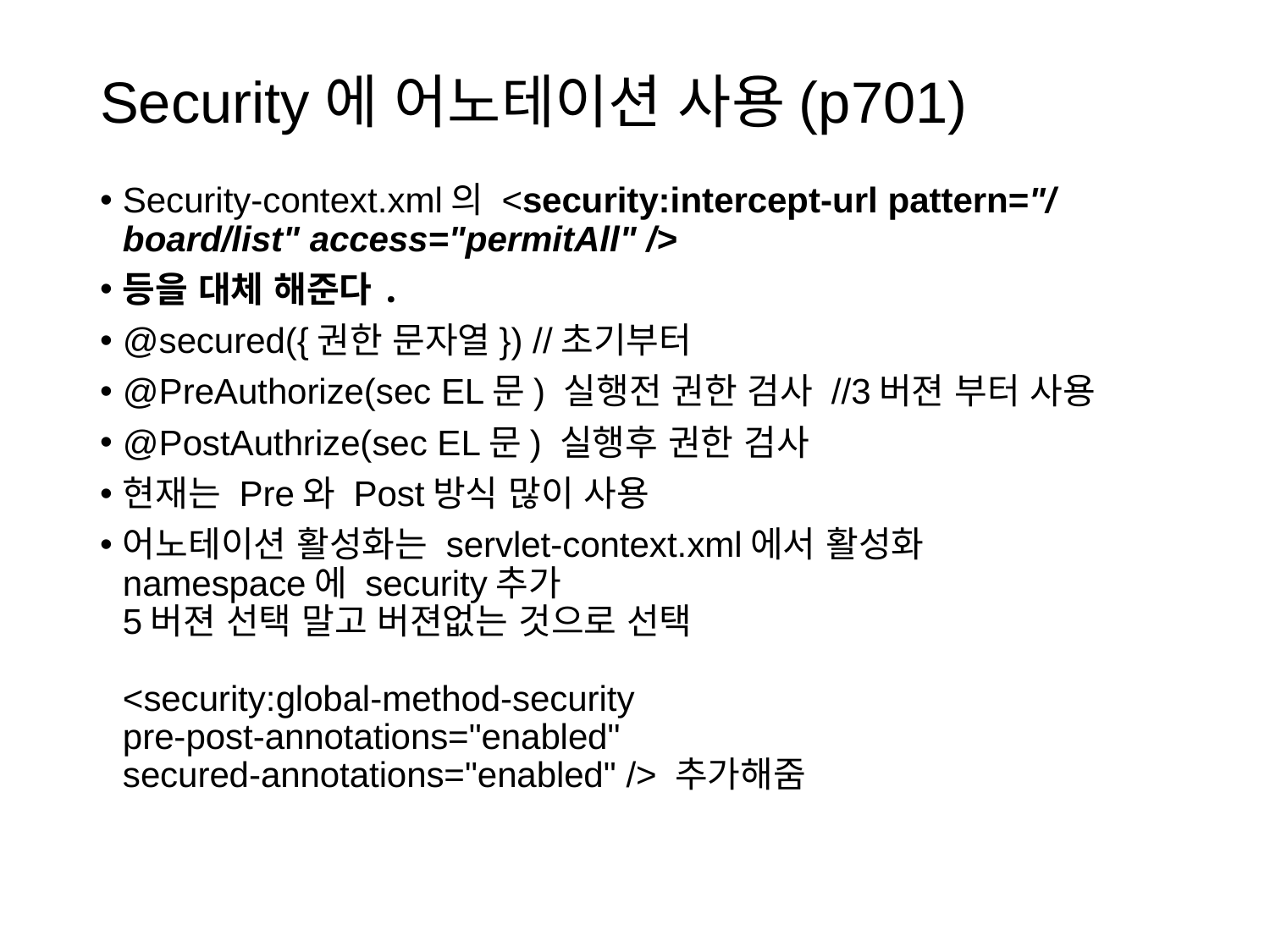

# Security에 어노테이션 사용(p701)
Security-context.xml의 <security:intercept-url pattern="/board/list" access="permitAll" />
등을 대체 해준다.
@secured({권한 문자열}) //초기부터
@PreAuthorize(sec EL문) 실행전 권한 검사 //3버젼 부터 사용
@PostAuthrize(sec EL문) 실행후 권한 검사
현재는 Pre와 Post방식 많이 사용
어노테이션 활성화는 servlet-context.xml에서 활성화
namespace에 security추가
5버젼 선택 말고 버젼없는 것으로 선택
<security:global-method-security
pre-post-annotations="enabled"
secured-annotations="enabled" /> 추가해줌